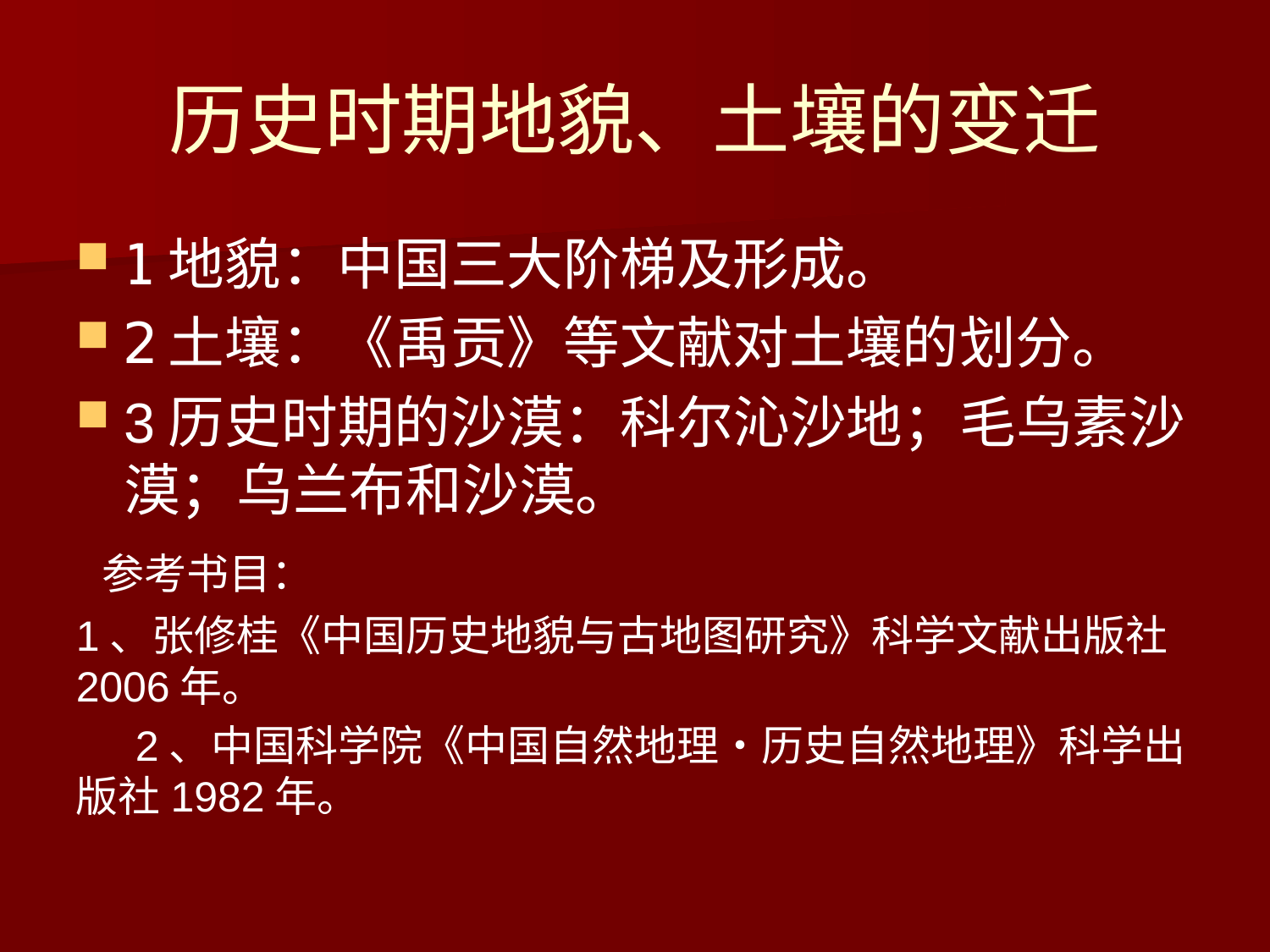

# 历史时期地貌、土壤的变迁
1地貌：中国三大阶梯及形成。
2土壤：《禹贡》等文献对土壤的划分。
3历史时期的沙漠：科尔沁沙地；毛乌素沙漠；乌兰布和沙漠。
 参考书目：
1、张修桂《中国历史地貌与古地图研究》科学文献出版社2006年。
     2、中国科学院《中国自然地理•历史自然地理》科学出版社1982年。